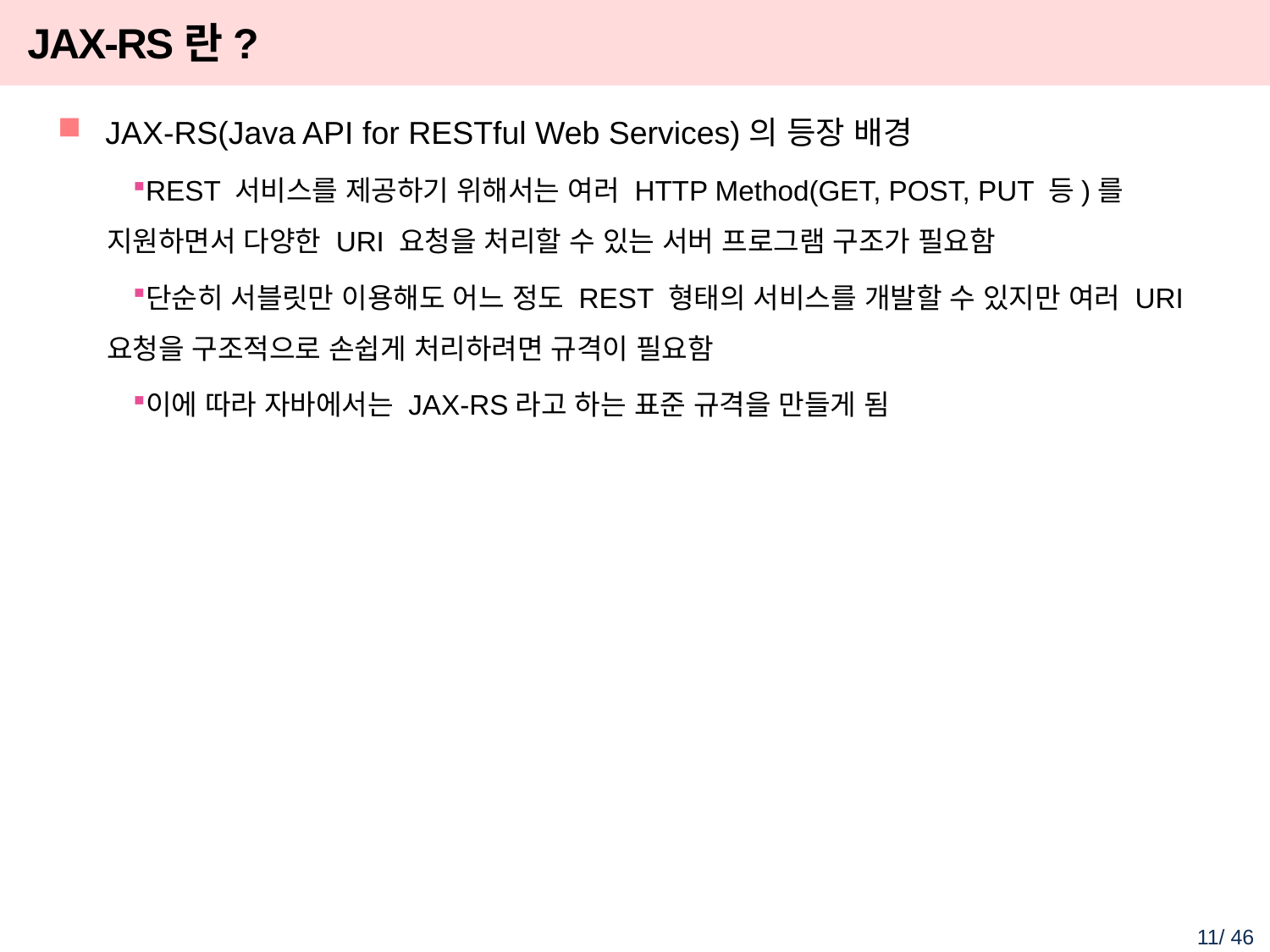

# JAX-RS란?
JAX-RS(Java API for RESTful Web Services)의 등장 배경
REST 서비스를 제공하기 위해서는 여러 HTTP Method(GET, POST, PUT 등)를 지원하면서 다양한 URI 요청을 처리할 수 있는 서버 프로그램 구조가 필요함
단순히 서블릿만 이용해도 어느 정도 REST 형태의 서비스를 개발할 수 있지만 여러 URI 요청을 구조적으로 손쉽게 처리하려면 규격이 필요함
이에 따라 자바에서는 JAX-RS라고 하는 표준 규격을 만들게 됨